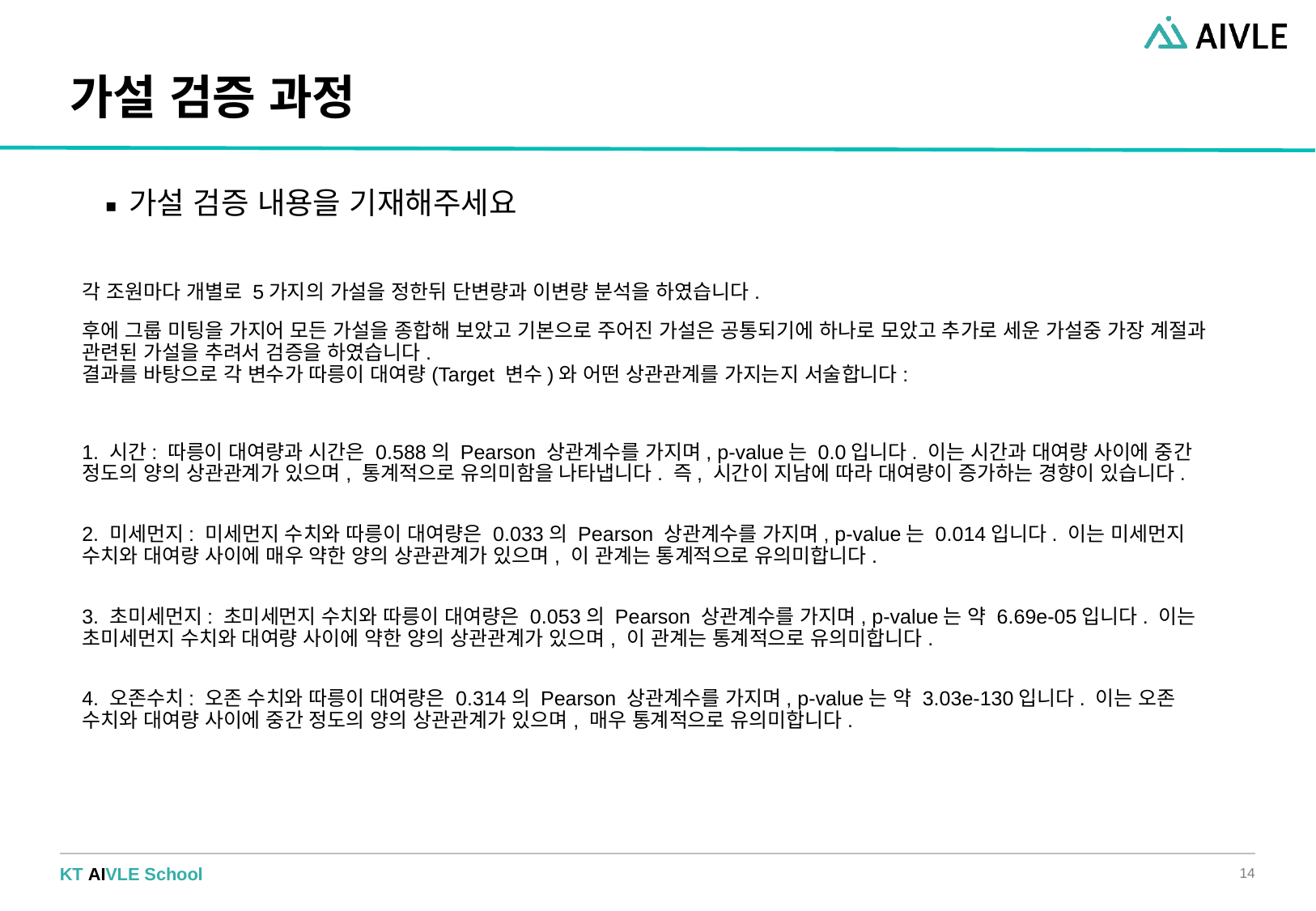

# 가설 검증 과정
가설 검증 내용을 기재해주세요

각 조원마다 개별로 5가지의 가설을 정한뒤 단변량과 이변량 분석을 하였습니다.
후에 그룹 미팅을 가지어 모든 가설을 종합해 보았고 기본으로 주어진 가설은 공통되기에 하나로 모았고 추가로 세운 가설중 가장 계절과 관련된 가설을 추려서 검증을 하였습니다. 
결과를 바탕으로 각 변수가 따릉이 대여량(Target 변수)와 어떤 상관관계를 가지는지 서술합니다:

1. 시간: 따릉이 대여량과 시간은 0.588의 Pearson 상관계수를 가지며, p-value는 0.0입니다. 이는 시간과 대여량 사이에 중간 정도의 양의 상관관계가 있으며, 통계적으로 유의미함을 나타냅니다. 즉, 시간이 지남에 따라 대여량이 증가하는 경향이 있습니다.
2. 미세먼지: 미세먼지 수치와 따릉이 대여량은 0.033의 Pearson 상관계수를 가지며, p-value는 0.014입니다. 이는 미세먼지 수치와 대여량 사이에 매우 약한 양의 상관관계가 있으며, 이 관계는 통계적으로 유의미합니다.
3. 초미세먼지: 초미세먼지 수치와 따릉이 대여량은 0.053의 Pearson 상관계수를 가지며, p-value는 약 6.69e-05입니다. 이는 초미세먼지 수치와 대여량 사이에 약한 양의 상관관계가 있으며, 이 관계는 통계적으로 유의미합니다.
4. 오존수치: 오존 수치와 따릉이 대여량은 0.314의 Pearson 상관계수를 가지며, p-value는 약 3.03e-130입니다. 이는 오존 수치와 대여량 사이에 중간 정도의 양의 상관관계가 있으며, 매우 통계적으로 유의미합니다.